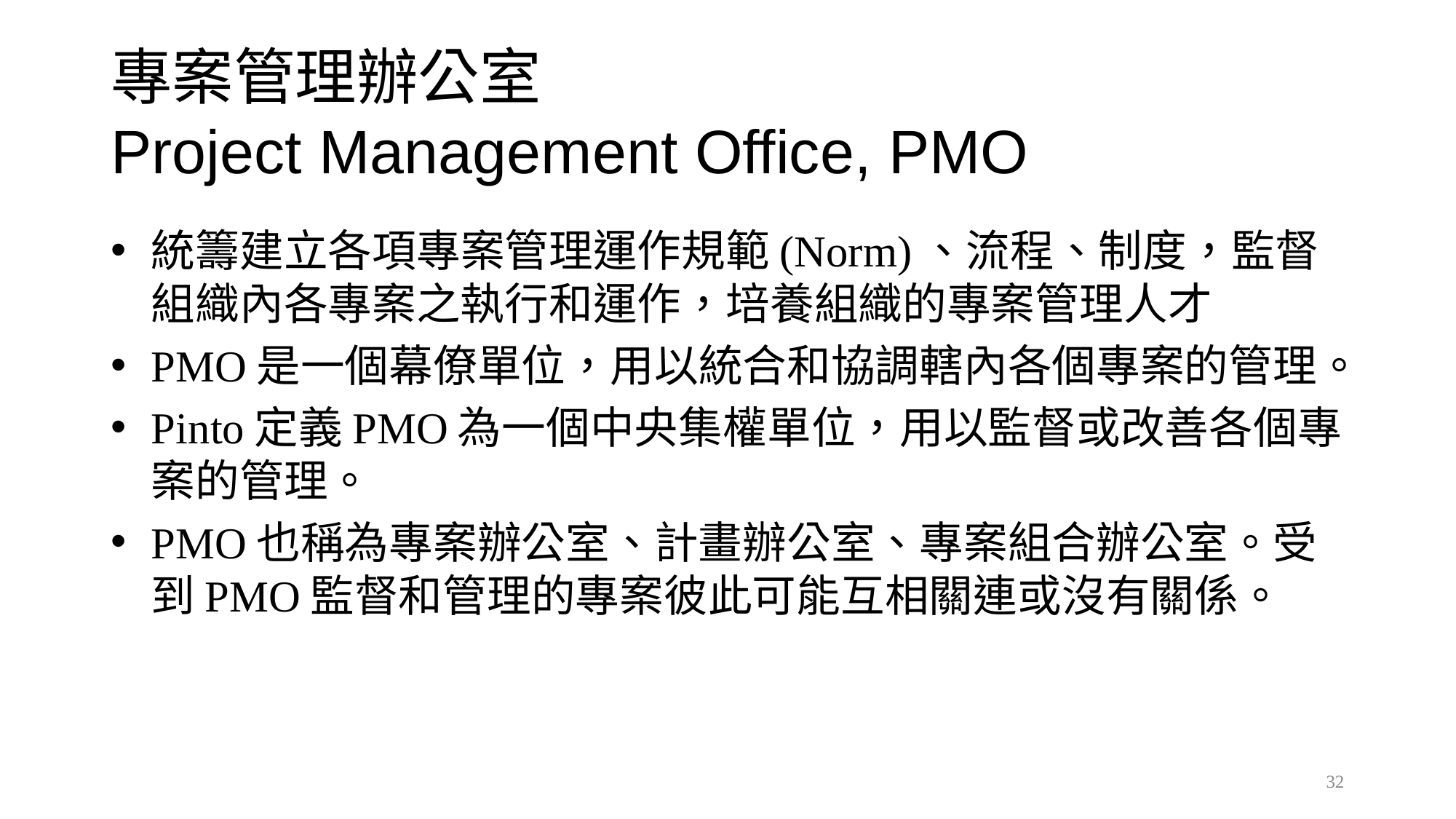

# 專案管理辦公室 Project Management Office, PMO
統籌建立各項專案管理運作規範(Norm)、流程、制度，監督組織內各專案之執行和運作，培養組織的專案管理人才
PMO是一個幕僚單位，用以統合和協調轄內各個專案的管理。
Pinto定義PMO為一個中央集權單位，用以監督或改善各個專案的管理。
PMO也稱為專案辦公室、計畫辦公室、專案組合辦公室。受到PMO監督和管理的專案彼此可能互相關連或沒有關係。

32